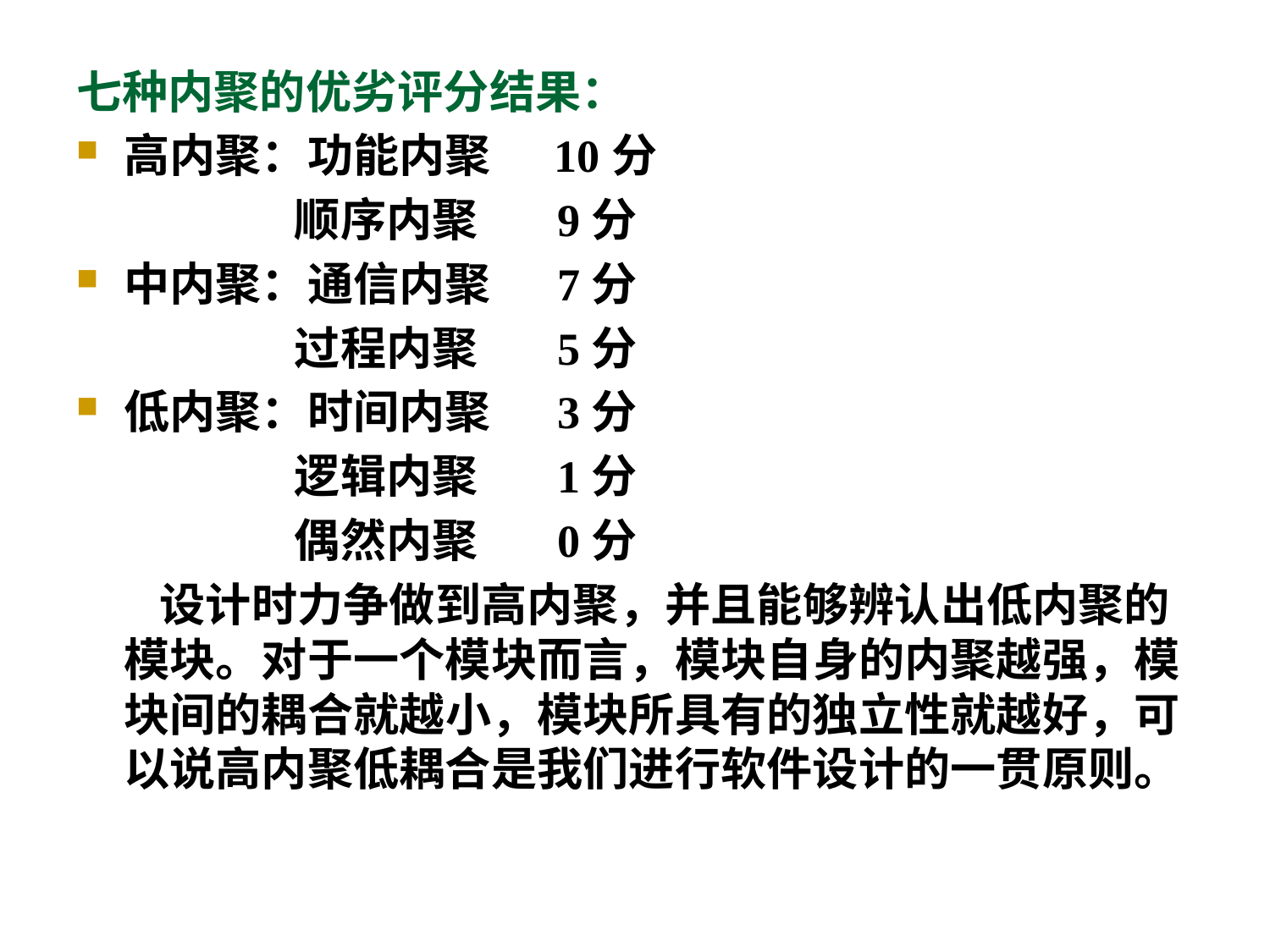

七种内聚的优劣评分结果：
高内聚：功能内聚     10分
                    顺序内聚	    9分
中内聚：通信内聚	    7分
                    过程内聚	    5分
低内聚：时间内聚	    3分
                    逻辑内聚	    1分
                    偶然内聚	    0分
       设计时力争做到高内聚，并且能够辨认出低内聚的模块。对于一个模块而言，模块自身的内聚越强，模块间的耦合就越小，模块所具有的独立性就越好，可以说高内聚低耦合是我们进行软件设计的一贯原则。